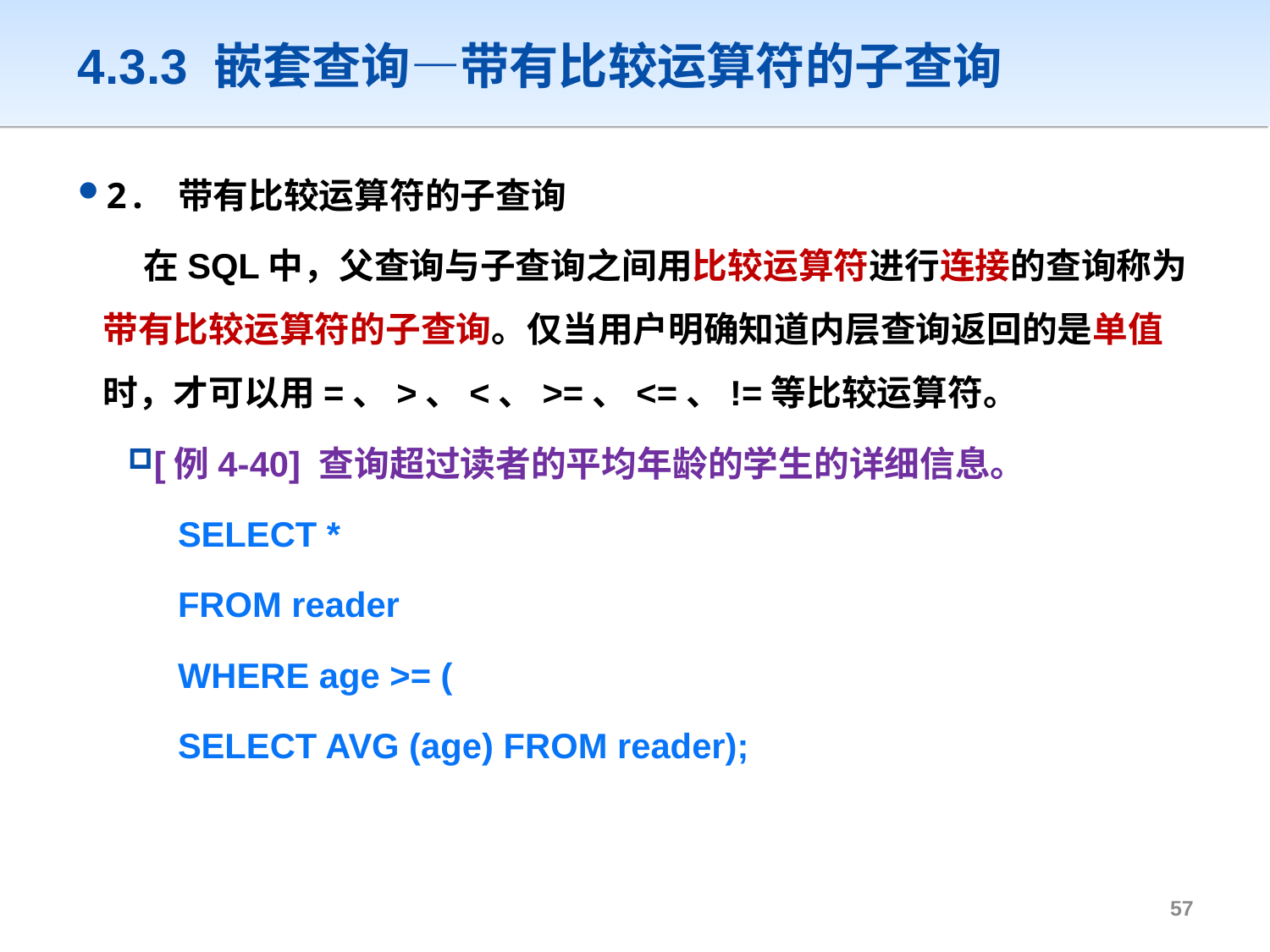

# 4.3.3 嵌套查询—带有比较运算符的子查询
2. 带有比较运算符的子查询
	    在SQL中，父查询与子查询之间用比较运算符进行连接的查询称为带有比较运算符的子查询。仅当用户明确知道内层查询返回的是单值时，才可以用=、>、<、>=、<=、!=等比较运算符。
[例4-40] 查询超过读者的平均年龄的学生的详细信息。
SELECT *
FROM reader
WHERE age >= (
SELECT AVG (age) FROM reader);

57